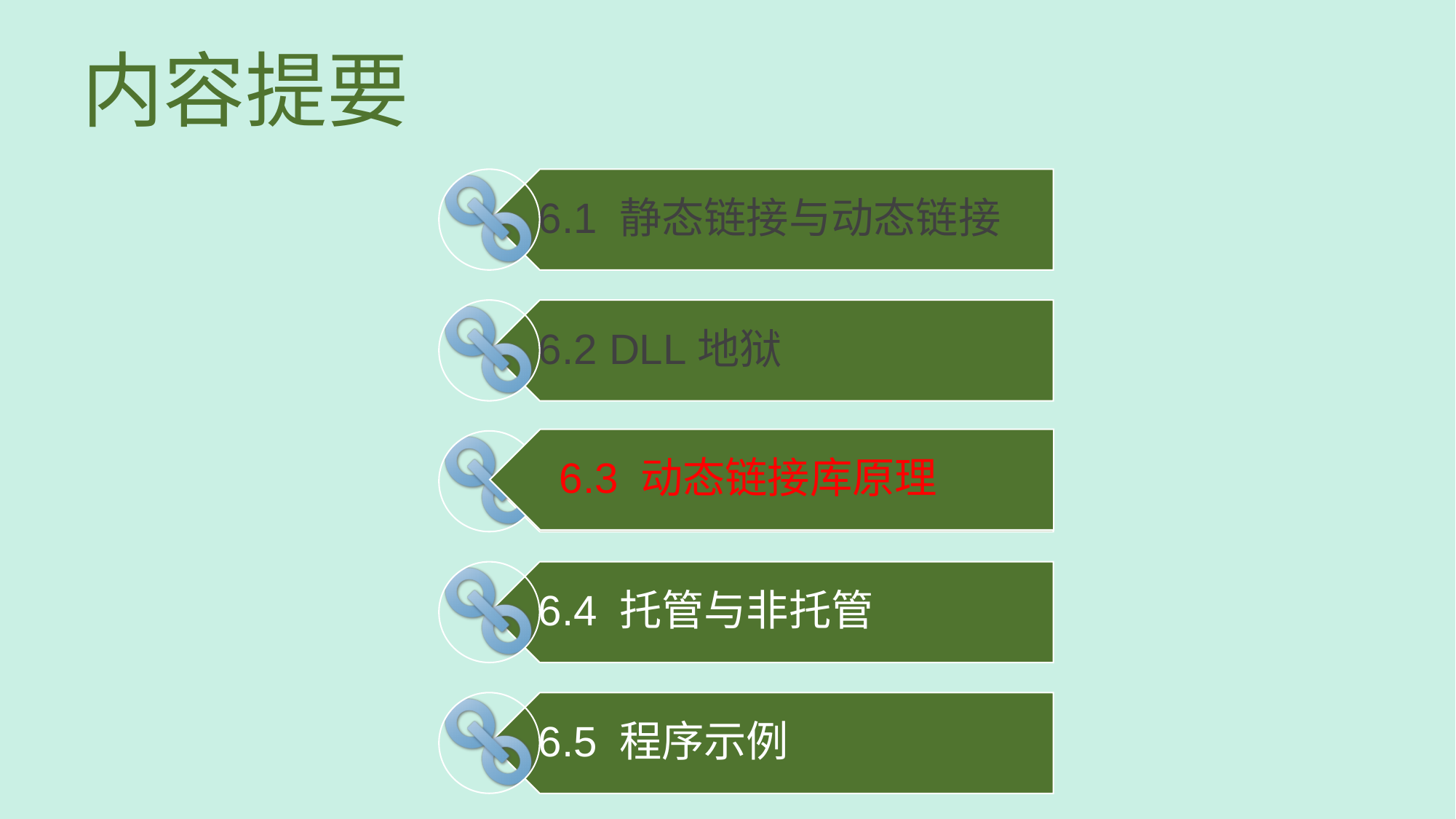

# 内容提要
6.1 静态链接与动态链接
6.2 DLL地狱
6.3 动态链接库原理
6.4 托管与非托管
6.5 程序示例

6.3 动态链接库原理